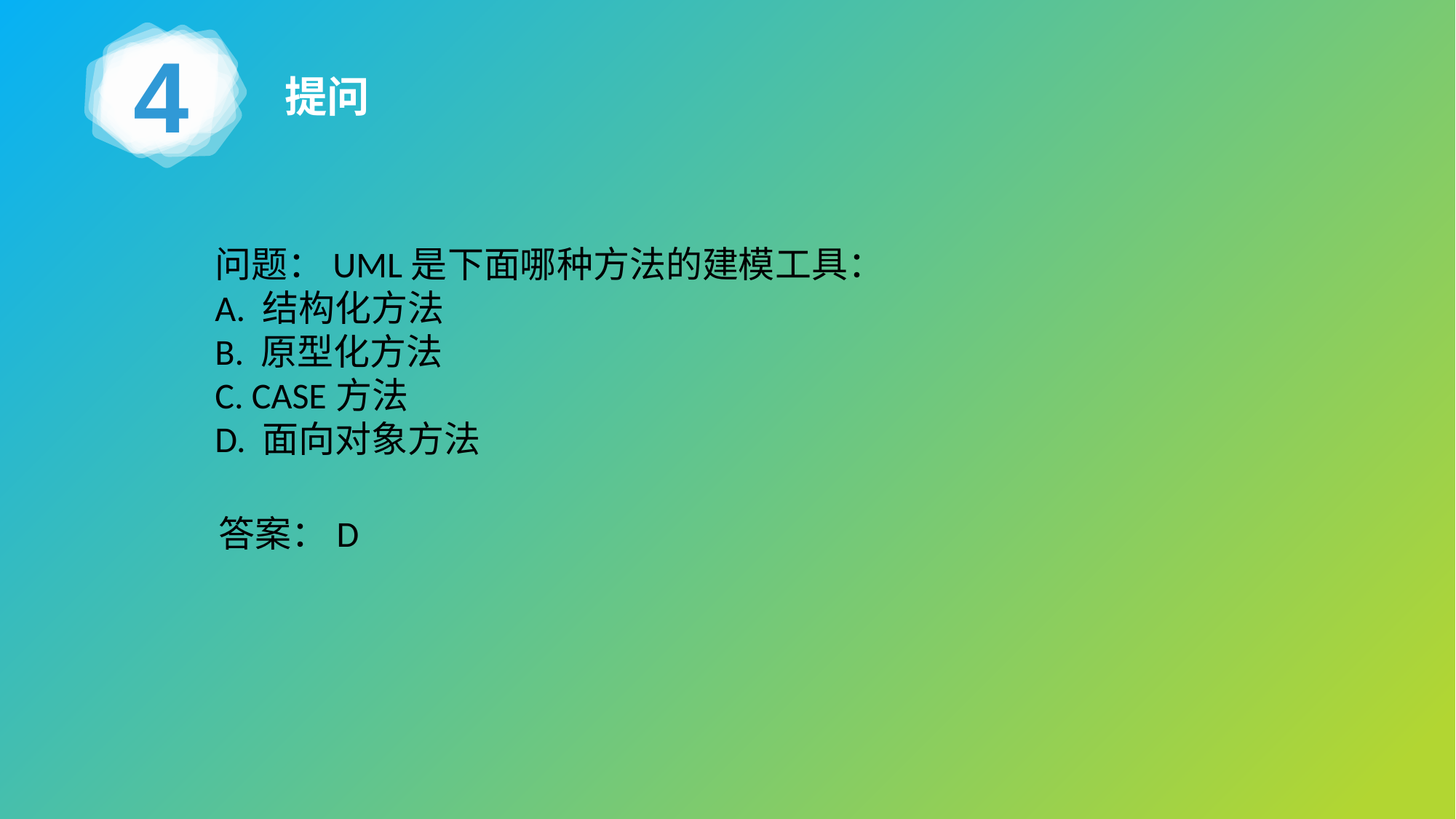

4

提问
问题：UML是下面哪种方法的建模工具：
A. 结构化方法
B. 原型化方法
C. CASE方法
D. 面向对象方法
答案：D